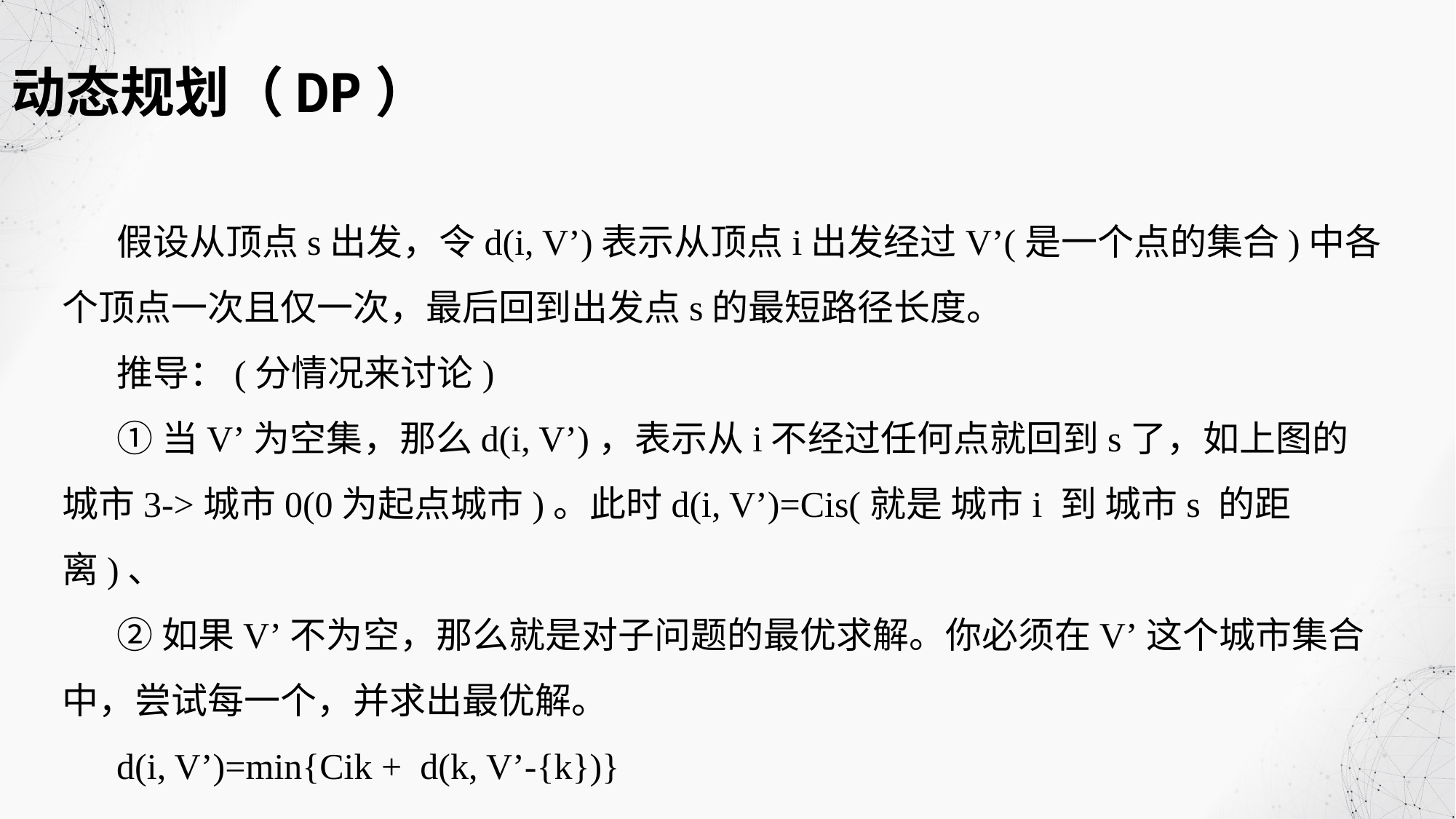

动态规划（DP）
假设从顶点s出发，令d(i, V’)表示从顶点i出发经过V’(是一个点的集合)中各个顶点一次且仅一次，最后回到出发点s的最短路径长度。
推导：(分情况来讨论)
①当V’为空集，那么d(i, V’)，表示从i不经过任何点就回到s了，如上图的 城市3->城市0(0为起点城市)。此时d(i, V’)=Cis(就是 城市i 到 城市s 的距离)、
②如果V’不为空，那么就是对子问题的最优求解。你必须在V’这个城市集合中，尝试每一个，并求出最优解。
d(i, V’)=min{Cik +  d(k, V’-{k})}